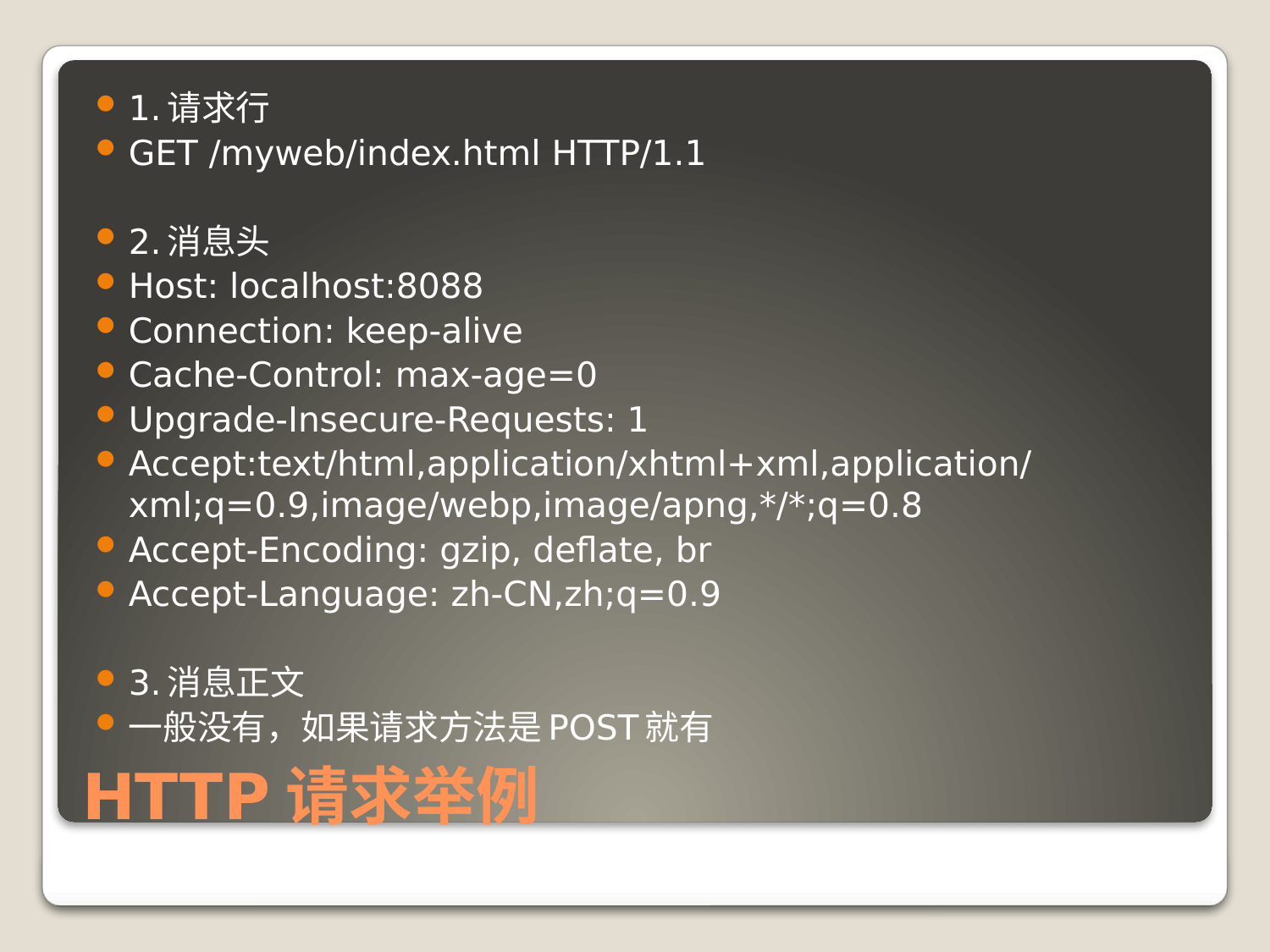

1.请求行
GET /myweb/index.html HTTP/1.1

2.消息头
Host: localhost:8088
Connection: keep-alive
Cache-Control: max-age=0
Upgrade-Insecure-Requests: 1
Accept:text/html,application/xhtml+xml,application/xml;q=0.9,image/webp,image/apng,*/*;q=0.8
Accept-Encoding: gzip, deflate, br
Accept-Language: zh-CN,zh;q=0.9

3.消息正文
一般没有，如果请求方法是POST就有
# HTTP请求举例